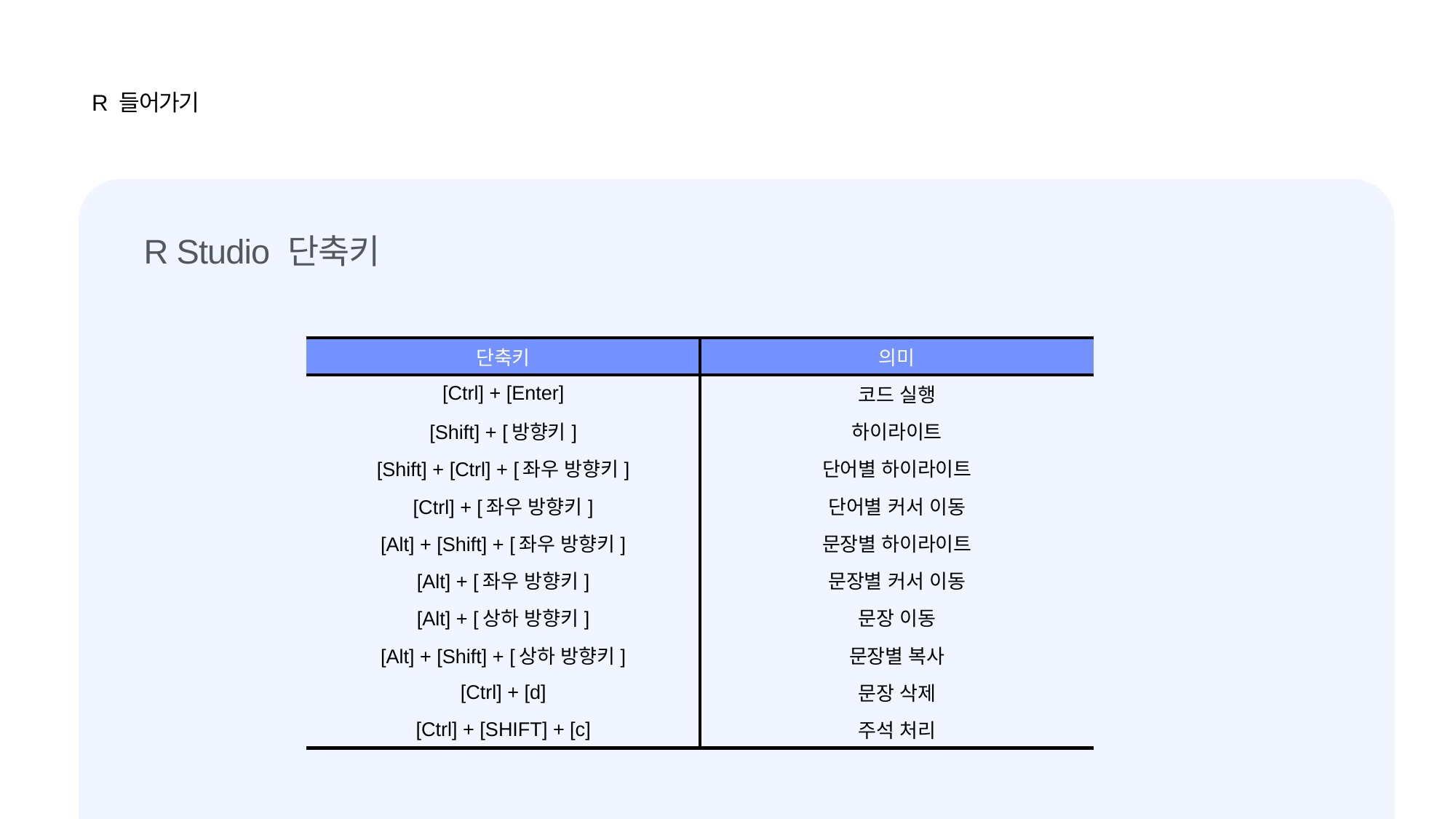

R 들어가기

R Studio 단축키

| 단축키 | 의미 |
| --- | --- |
| [Ctrl] + [Enter] | 코드 실행 |
| [Shift] + [방향키] | 하이라이트 |
| [Shift] + [Ctrl] + [좌우 방향키] | 단어별 하이라이트 |
| [Ctrl] + [좌우 방향키] | 단어별 커서 이동 |
| [Alt] + [Shift] + [좌우 방향키] | 문장별 하이라이트 |
| [Alt] + [좌우 방향키] | 문장별 커서 이동 |
| [Alt] + [상하 방향키] | 문장 이동 |
| [Alt] + [Shift] + [상하 방향키] | 문장별 복사 |
| [Ctrl] + [d] | 문장 삭제 |
| [Ctrl] + [SHIFT] + [c] | 주석 처리 |
15